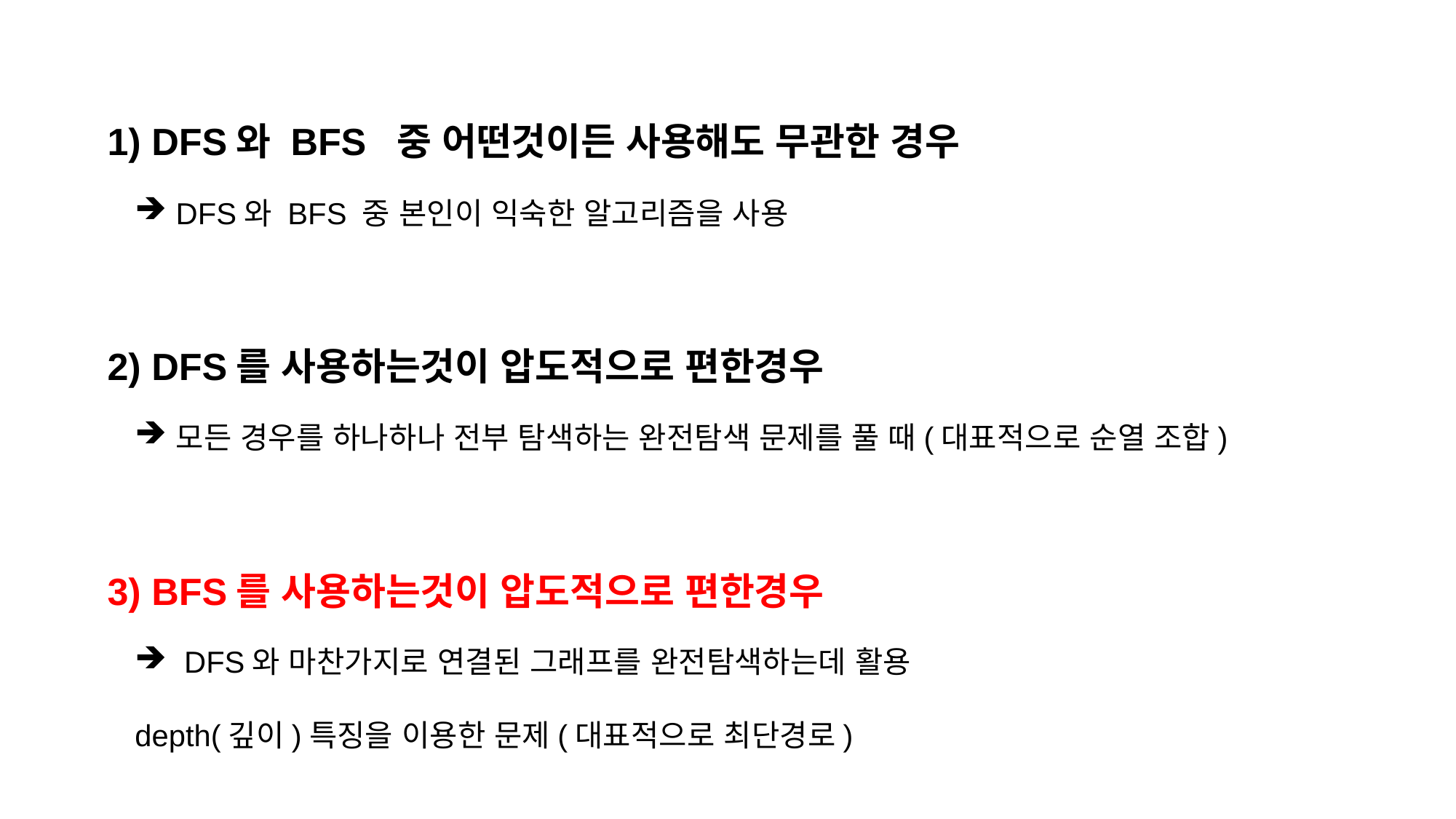

1) DFS와 BFS  중 어떤것이든 사용해도 무관한 경우
DFS와 BFS 중 본인이 익숙한 알고리즘을 사용
2) DFS를 사용하는것이 압도적으로 편한경우
모든 경우를 하나하나 전부 탐색하는 완전탐색 문제를 풀 때(대표적으로 순열 조합)
3) BFS를 사용하는것이 압도적으로 편한경우
 DFS와 마찬가지로 연결된 그래프를 완전탐색하는데 활용

depth(깊이)특징을 이용한 문제(대표적으로 최단경로)